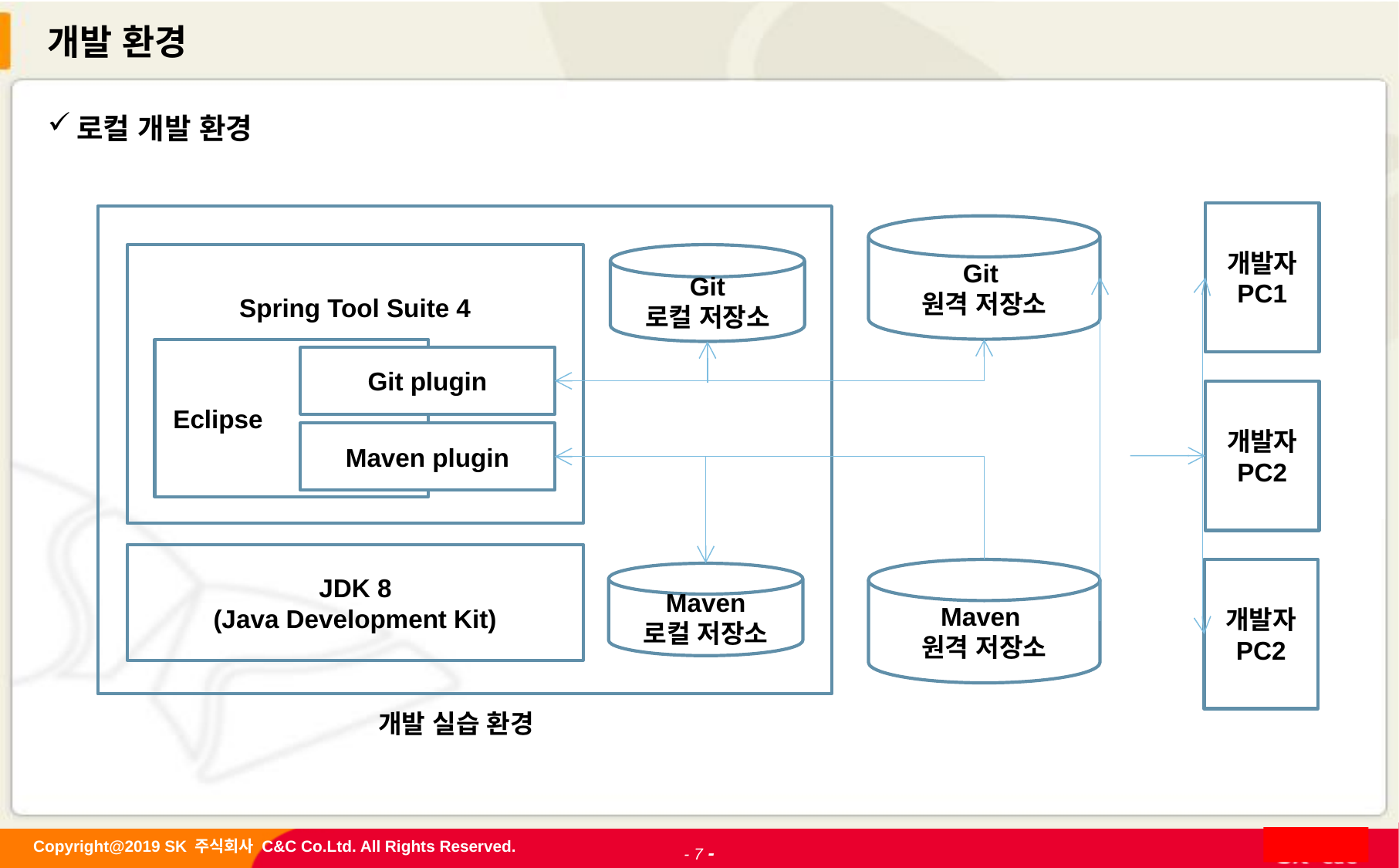

# 개발 환경
로컬 개발 환경
개발자
PC1

Git
원격 저장소

Spring Tool Suite 4

Git
로컬 저장소
 Eclipse
Git plugin
개발자
PC2
Maven plugin
JDK 8
(Java Development Kit)
Maven
원격 저장소
개발자
PC2
Maven
로컬 저장소
개발 실습 환경